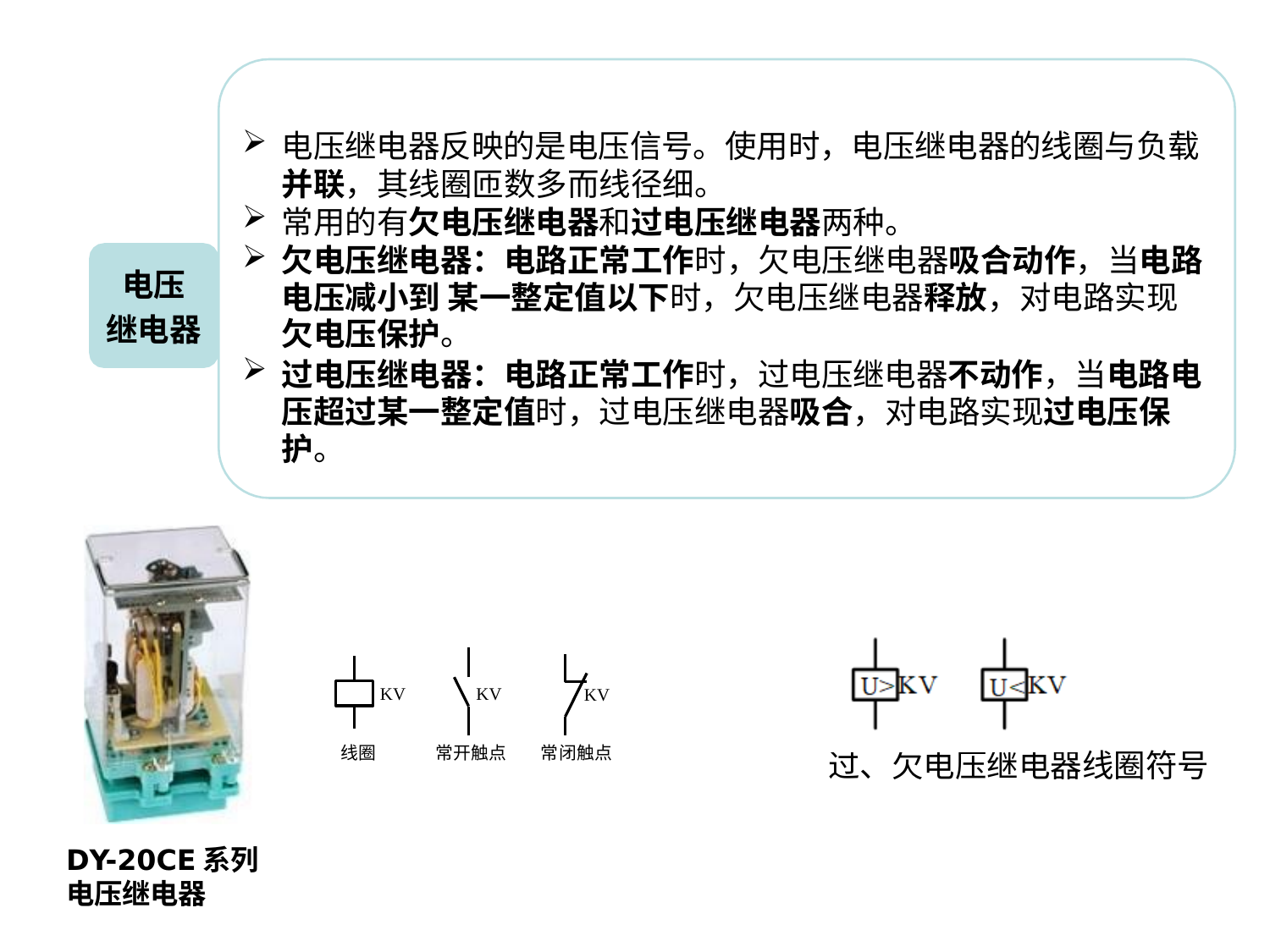

电压继电器反映的是电压信号。使用时，电压继电器的线圈与负载
并联，其线圈匝数多而线径细。
常用的有欠电压继电器和过电压继电器两种。
欠电压继电器：电路正常工作时，欠电压继电器吸合动作，当电路 电压减小到 某一整定值以下时，欠电压继电器释放，对电路实现 欠电压保护。
过电压继电器：电路正常工作时，过电压继电器不动作，当电路电
压超过某一整定值时，过电压继电器吸合，对电路实现过电压保护。

电压 继电器

KV
KV

KV

线圈
常开触点
常闭触点
过、欠电压继电器线圈符号
DY-20CE系列
电压继电器